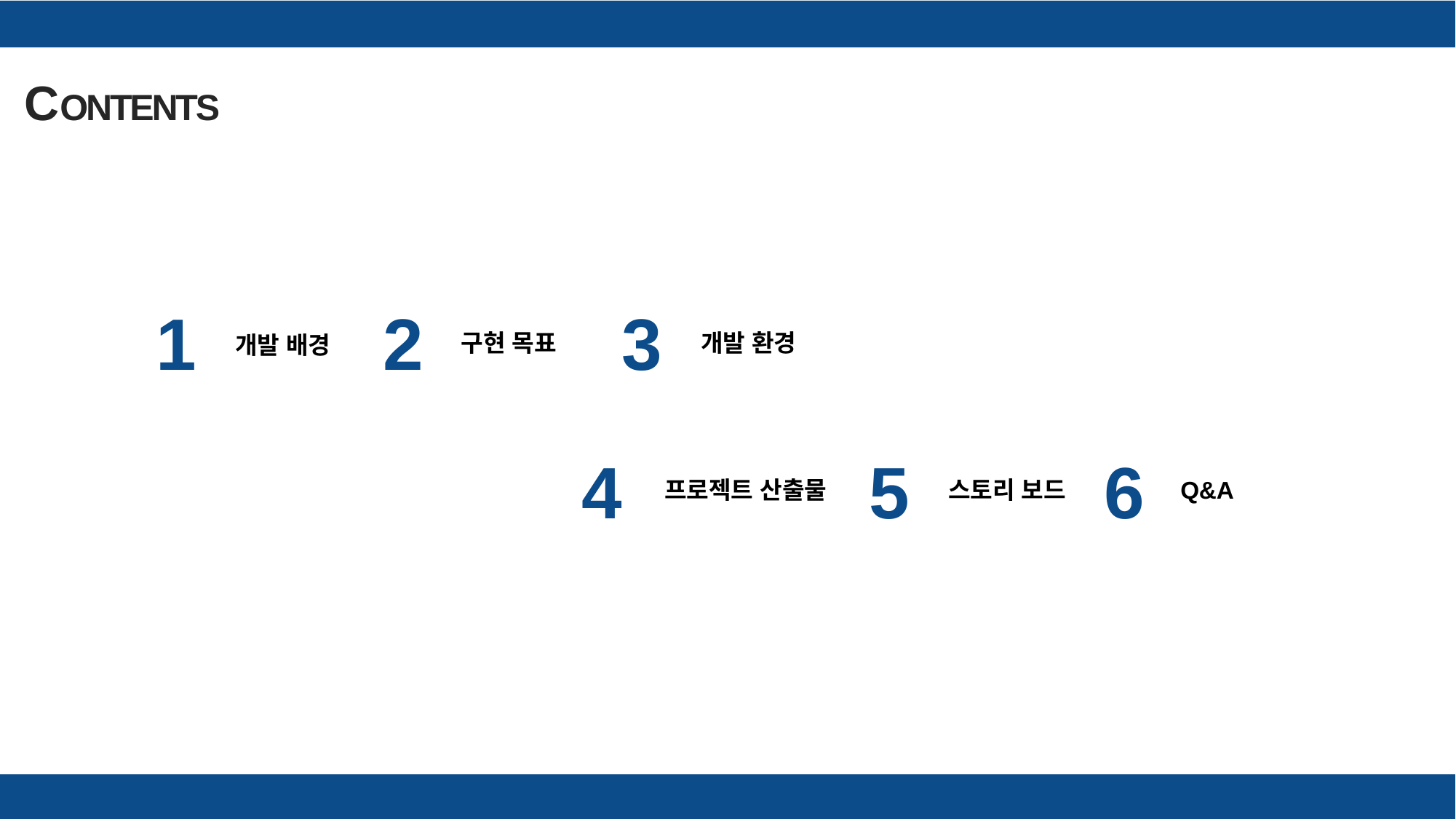

CONTENTS
2
구현 목표
3
개발 환경
1
개발 배경
5
스토리 보드
6
Q&A
4
프로젝트 산출물